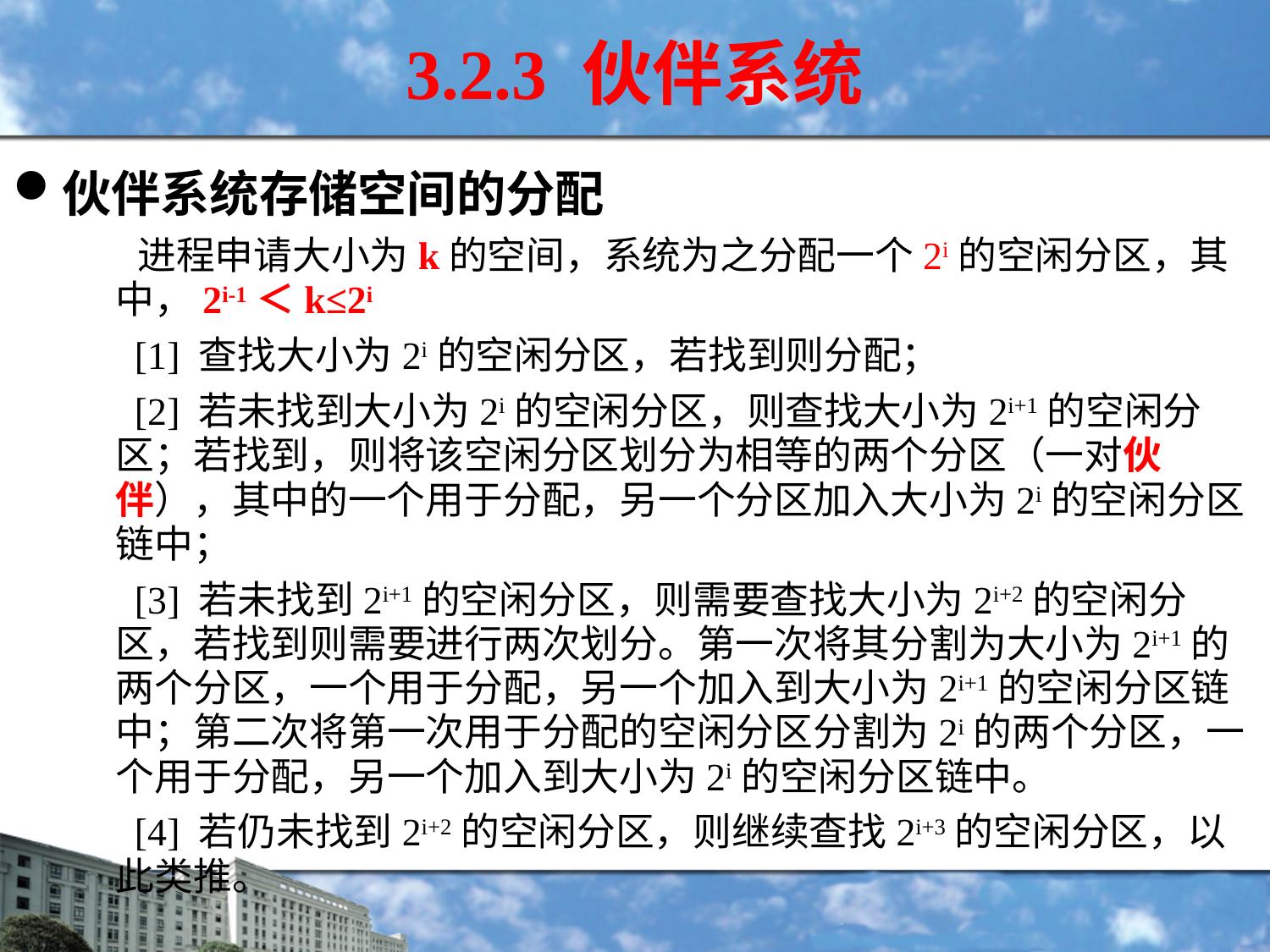

3.2.3 伙伴系统
伙伴系统存储空间的分配
      进程申请大小为k的空间，系统为之分配一个2i的空闲分区，其中，2i-1＜k≤2i
      [1] 查找大小为2i的空闲分区，若找到则分配；
      [2] 若未找到大小为2i的空闲分区，则查找大小为2i+1的空闲分区；若找到，则将该空闲分区划分为相等的两个分区（一对伙伴），其中的一个用于分配，另一个分区加入大小为2i的空闲分区链中；
      [3] 若未找到2i+1的空闲分区，则需要查找大小为2i+2的空闲分区，若找到则需要进行两次划分。第一次将其分割为大小为2i+1的两个分区，一个用于分配，另一个加入到大小为2i+1的空闲分区链中；第二次将第一次用于分配的空闲分区分割为2i的两个分区，一个用于分配，另一个加入到大小为2i的空闲分区链中。
      [4] 若仍未找到2i+2的空闲分区，则继续查找2i+3的空闲分区，以此类推。